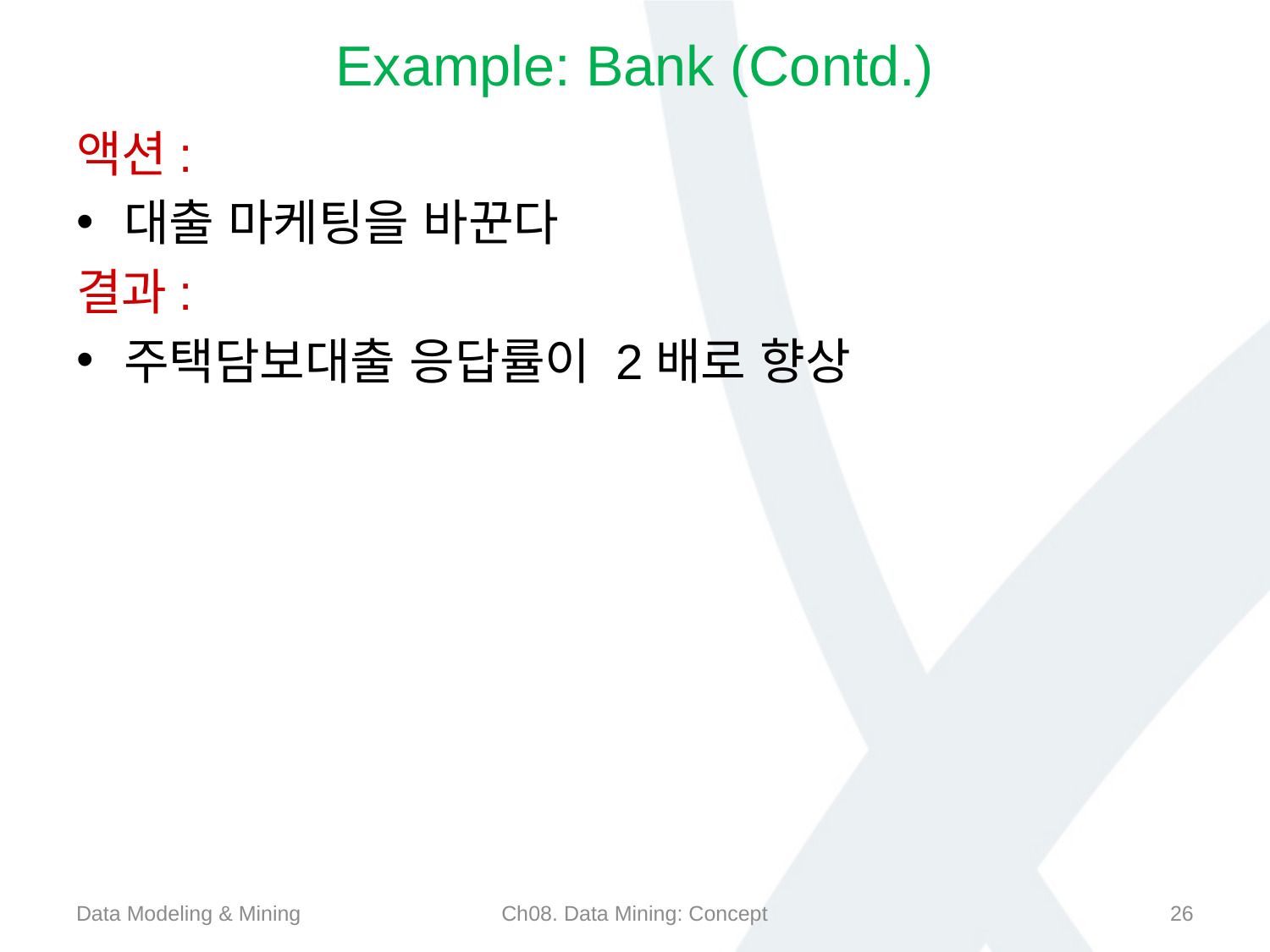

# Example: Bank (Contd.)
액션:
대출 마케팅을 바꾼다
결과:
주택담보대출 응답률이 2배로 향상
Data Modeling & Mining
Ch08. Data Mining: Concept
26